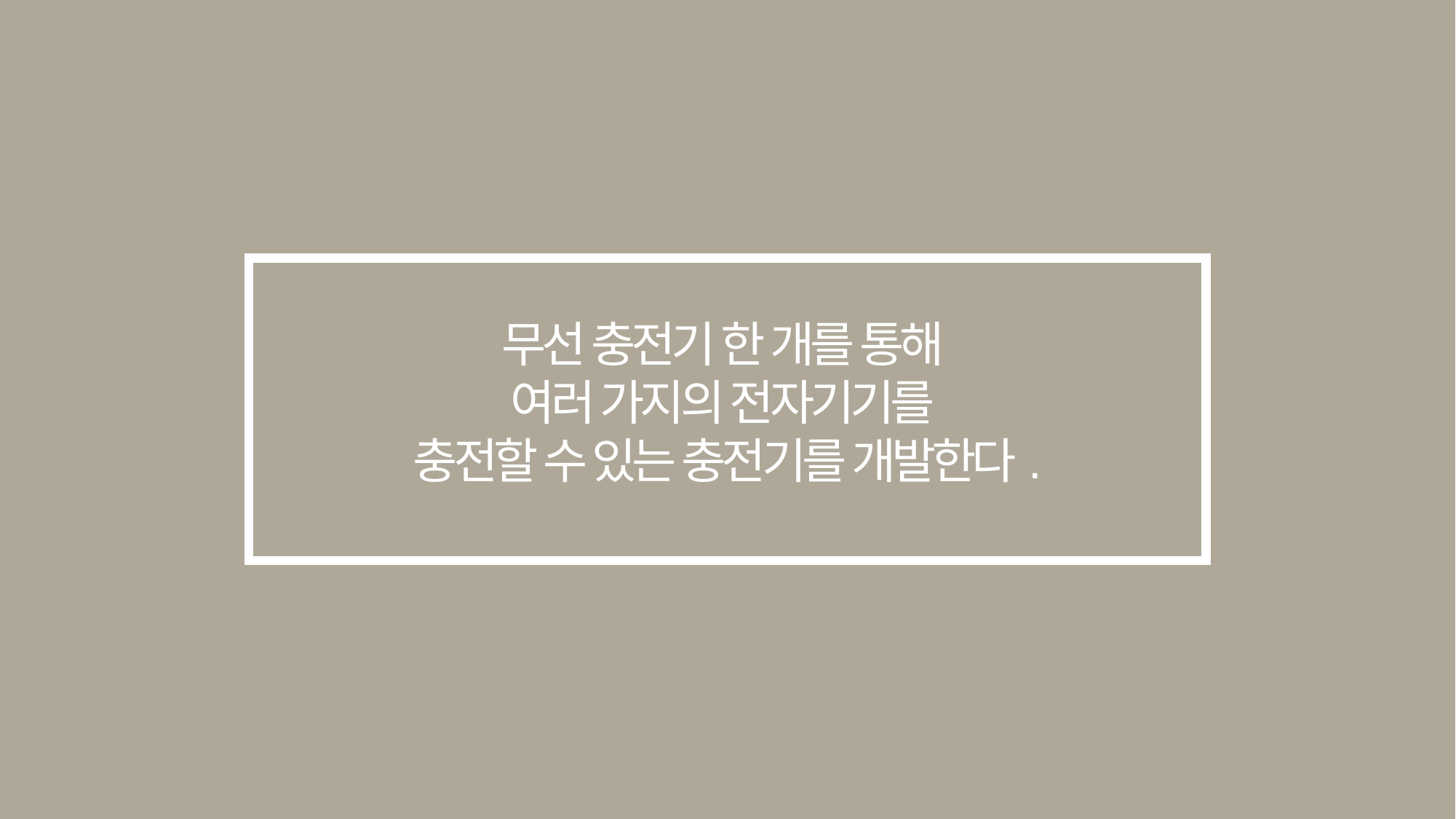

무선 충전기 한 개를 통해
여러 가지의 전자기기를
충전할 수 있는 충전기를 개발한다.